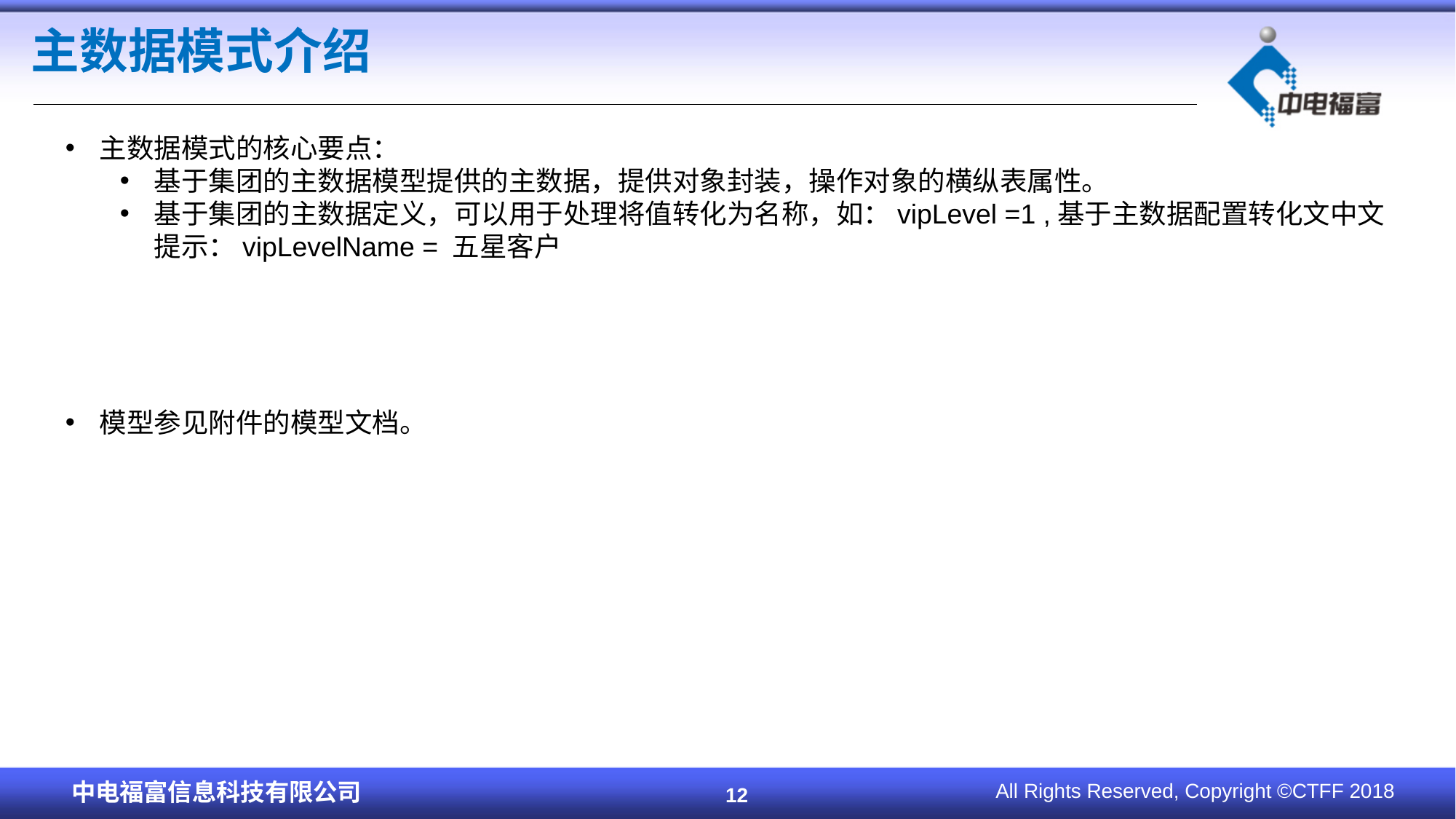

主数据模式介绍
主数据模式的核心要点：
基于集团的主数据模型提供的主数据，提供对象封装，操作对象的横纵表属性。
基于集团的主数据定义，可以用于处理将值转化为名称，如：vipLevel =1 ,基于主数据配置转化文中文提示：vipLevelName = 五星客户

模型参见附件的模型文档。